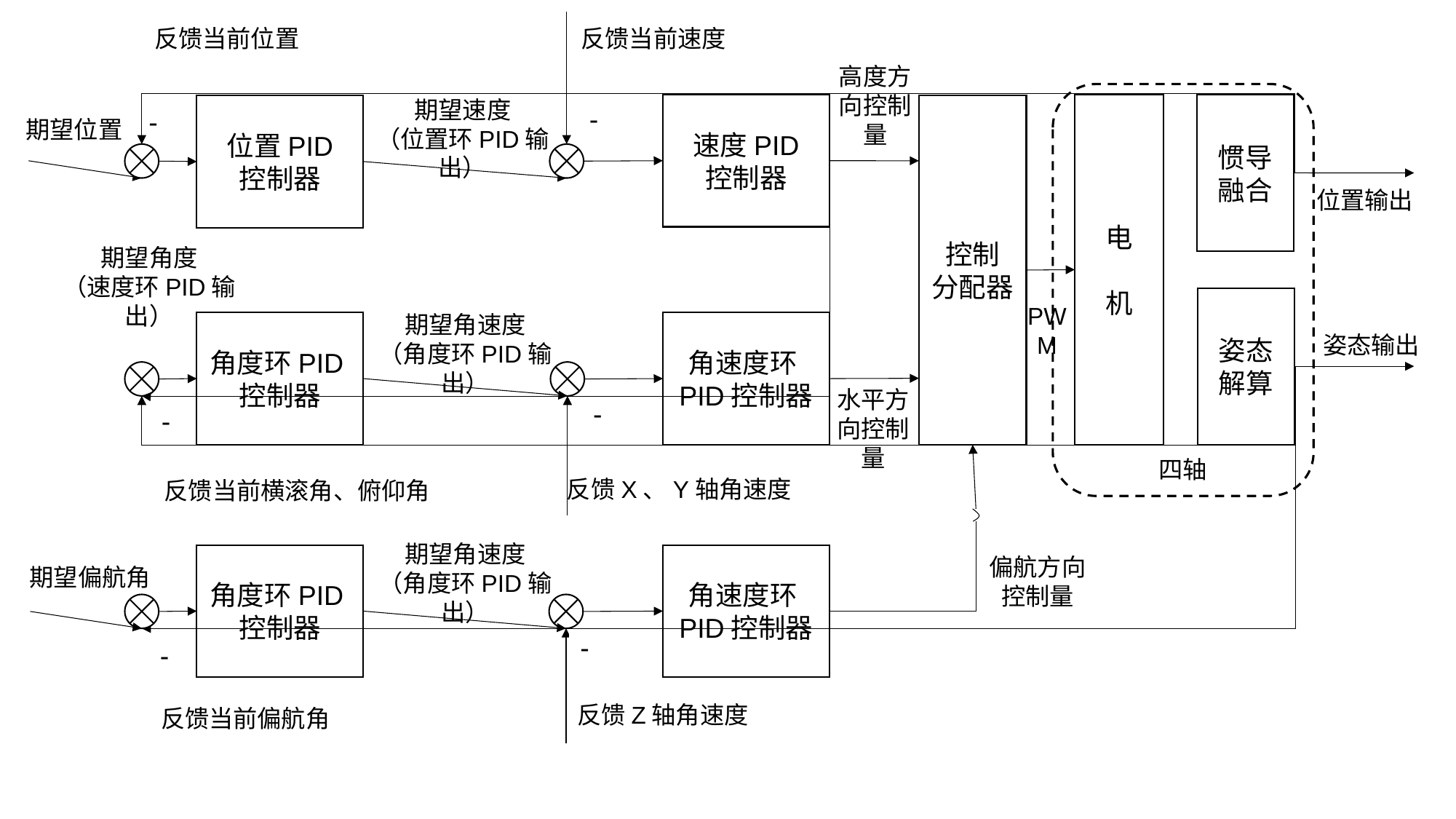

反馈当前速度
反馈当前位置
高度方向控制量

期望速度
（位置环PID输出）
速度PID
控制器
电

机
惯导融合
位置PID
控制器
控制
分配器
-
-
期望位置

位置输出
期望角度
（速度环PID输出）
姿态解算
PWM
期望角速度
（角度环PID输出）
角度环PID控制器
角速度环PID控制器
姿态输出

水平方向控制量
-
-
四轴
反馈X、Y轴角速度
反馈当前横滚角、俯仰角

期望角速度
（角度环PID输出）
角度环PID控制器
角速度环PID控制器
偏航方向
控制量
期望偏航角

-
-
反馈Z轴角速度
反馈当前偏航角